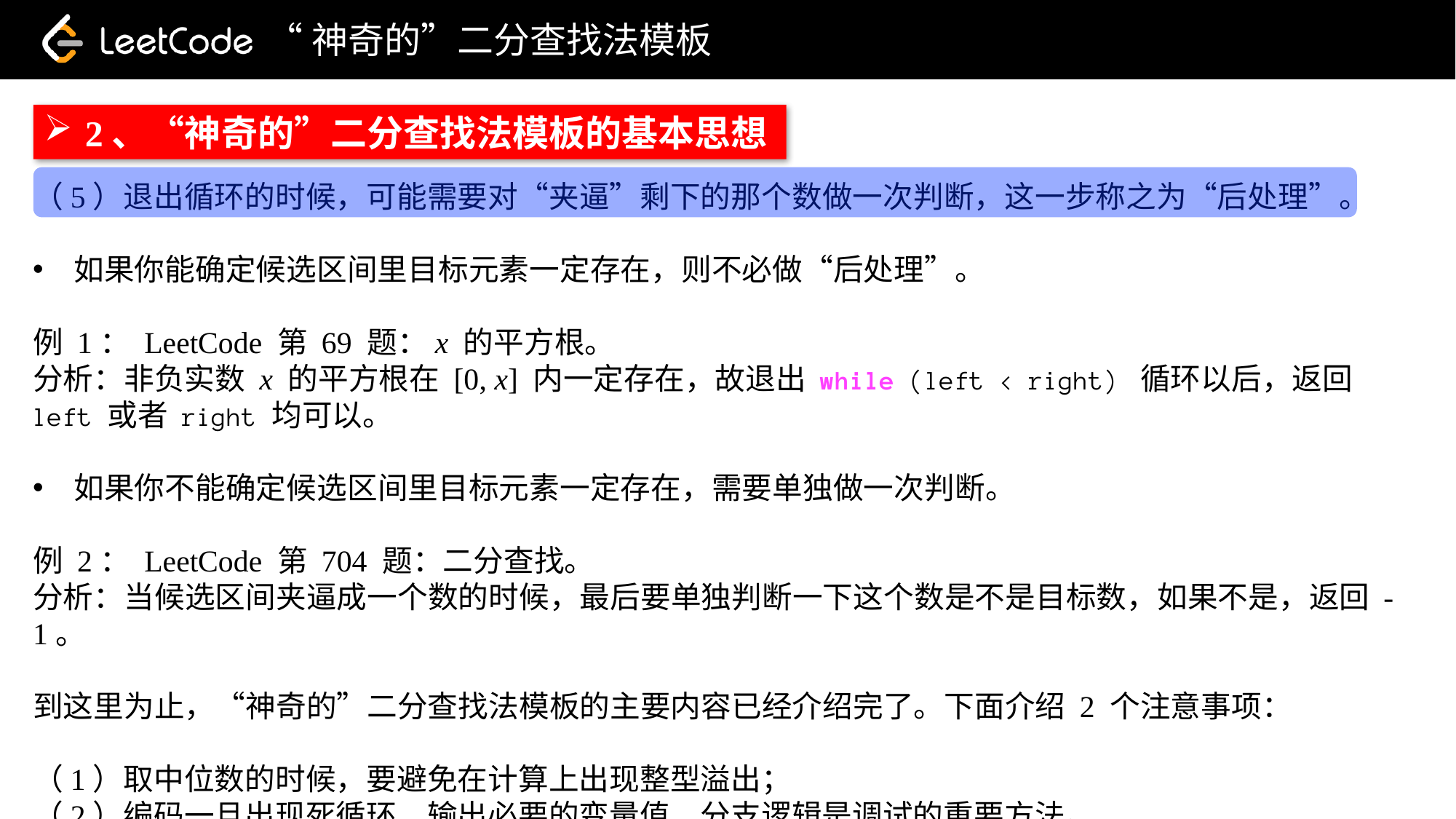

“神奇的”二分查找法模板
2、“神奇的”二分查找法模板的基本思想

（5）退出循环的时候，可能需要对“夹逼”剩下的那个数做一次判断，这一步称之为“后处理”。

如果你能确定候选区间里目标元素一定存在，则不必做“后处理”。

例 1： LeetCode 第 69 题：x 的平方根。
分析：非负实数 x 的平方根在 [0, x] 内一定存在，故退出 while (left < right) 循环以后，返回 left 或者 right 均可以。

如果你不能确定候选区间里目标元素一定存在，需要单独做一次判断。

例 2： LeetCode 第 704 题：二分查找。
分析：当候选区间夹逼成一个数的时候，最后要单独判断一下这个数是不是目标数，如果不是，返回 -1。

到这里为止，“神奇的”二分查找法模板的主要内容已经介绍完了。下面介绍 2 个注意事项：

（1）取中位数的时候，要避免在计算上出现整型溢出；
（2）编码一旦出现死循环，输出必要的变量值、分支逻辑是调试的重要方法。